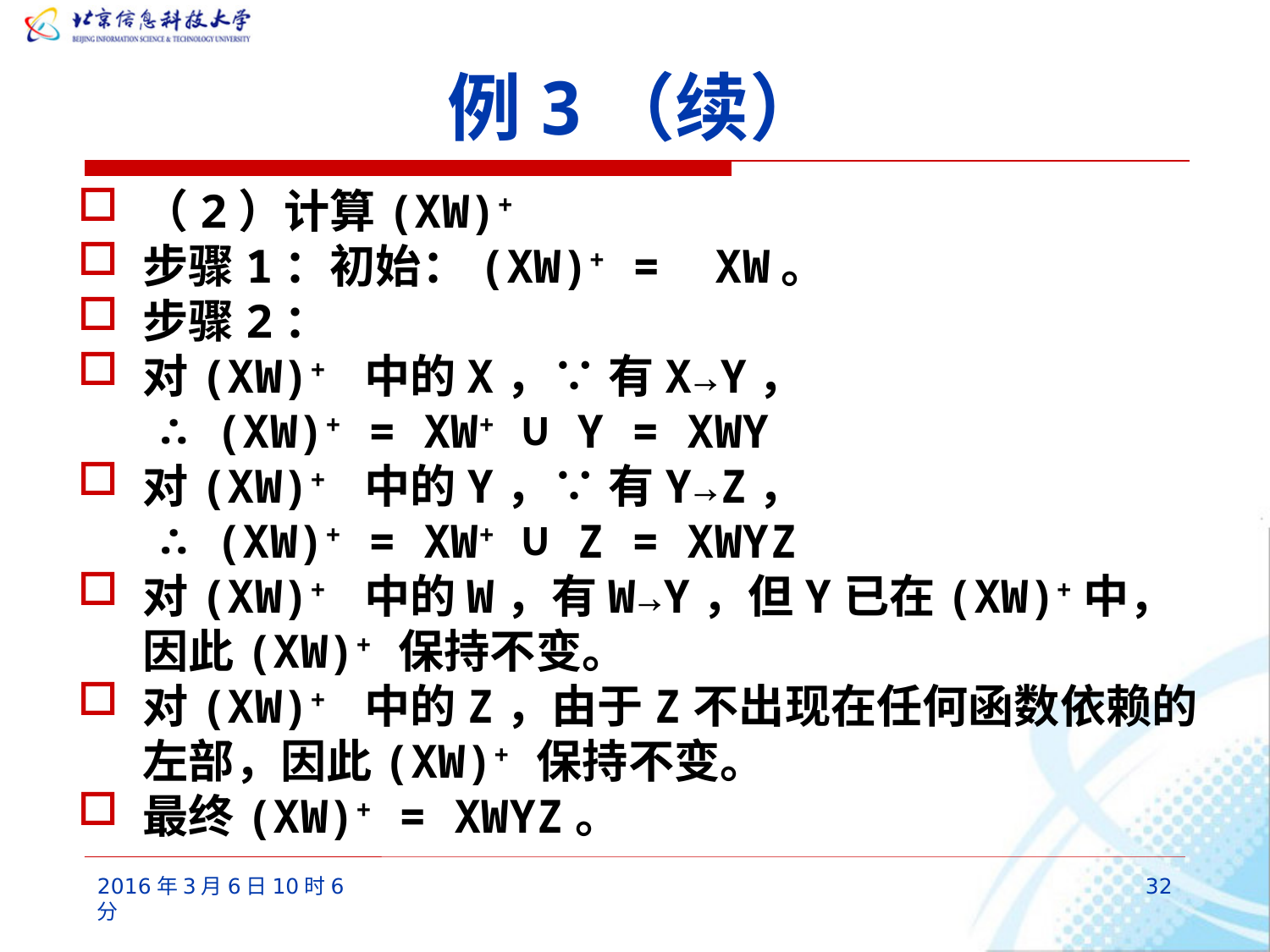

# 例3（续）
（2）计算(XW)+
步骤1：初始：(XW)+ =  XW。
步骤2：
对(XW)+ 中的X，∵ 有X→Y，
   ∴ (XW)+ = XW+ ∪ Y = XWY
对(XW)+ 中的Y，∵ 有Y→Z，
   ∴ (XW)+ = XW+ ∪ Z = XWYZ
对(XW)+ 中的W，有W→Y，但Y已在(XW)+中，因此(XW)+ 保持不变。
对(XW)+ 中的Z，由于Z不出现在任何函数依赖的左部，因此(XW)+ 保持不变。
最终(XW)+ = XWYZ。
2016年3月6日10时6分
32